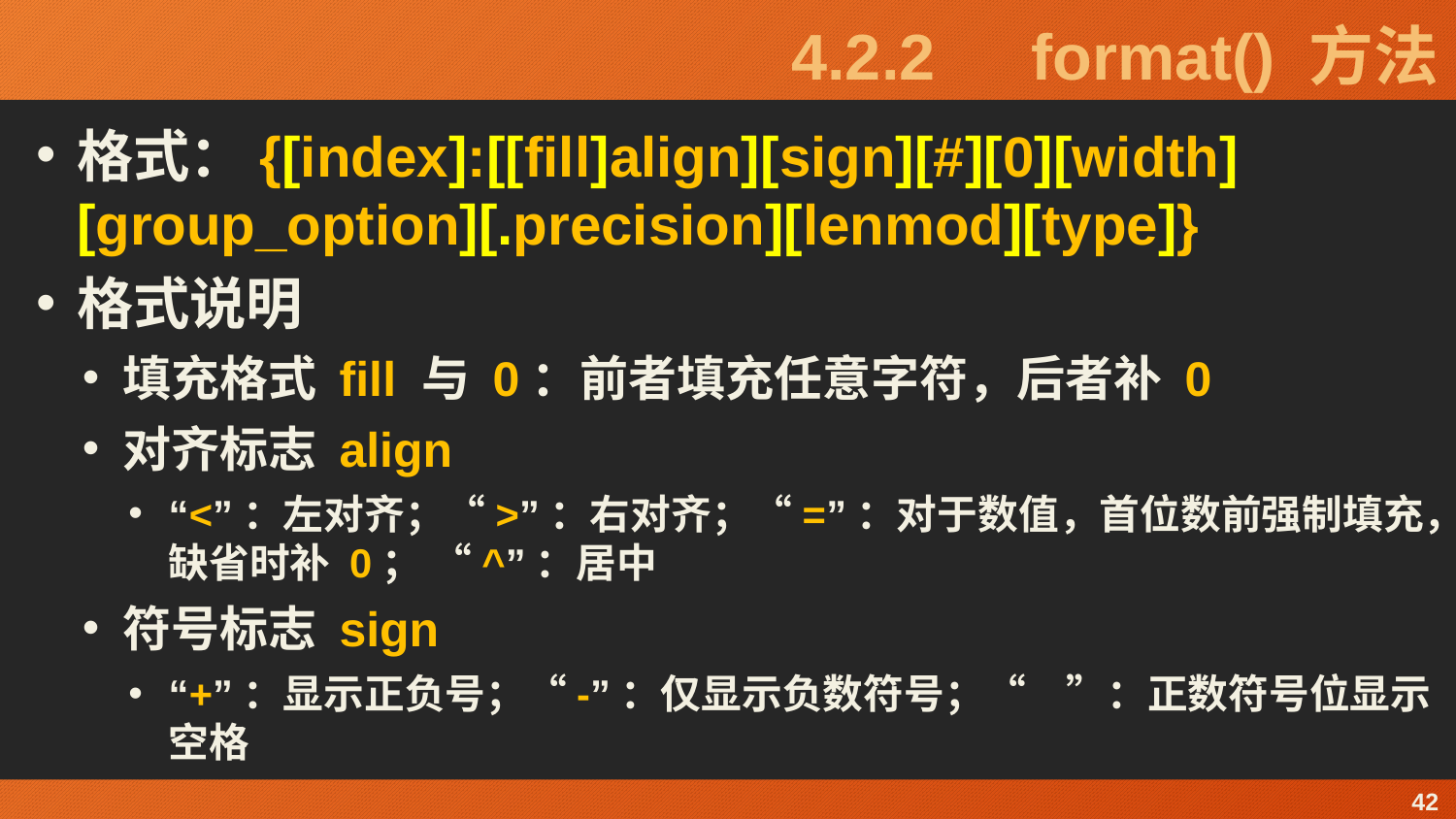

# 4.2.2　format() 方法
格式：{[index]:[[fill]align][sign][#][0][width] [group_option][.precision][lenmod][type]}
格式说明
填充格式 fill 与 0：前者填充任意字符，后者补 0
对齐标志 align
“<”：左对齐；“>”：右对齐；“=”：对于数值，首位数前强制填充，缺省时补 0； “^”：居中
符号标志 sign
“+”：显示正负号；“-”：仅显示负数符号；“　”：正数符号位显示空格
42